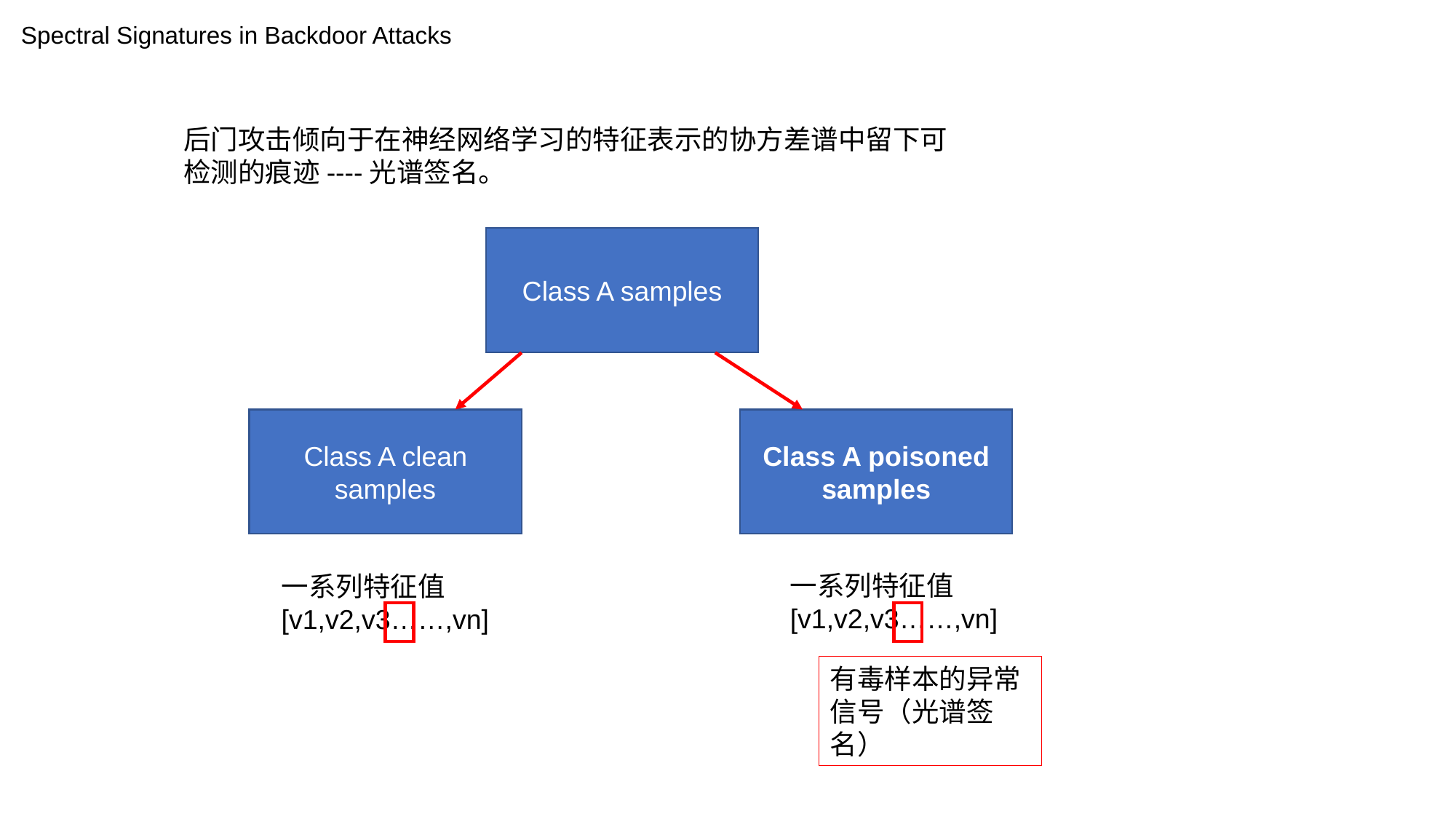

Spectral Signatures in Backdoor Attacks
后门攻击倾向于在神经网络学习的特征表示的协方差谱中留下可检测的痕迹----光谱签名。
Class A samples
Class A clean samples
Class A poisoned samples
一系列特征值
[v1,v2,v3……,vn]
一系列特征值
[v1,v2,v3……,vn]

有毒样本的异常信号（光谱签名）